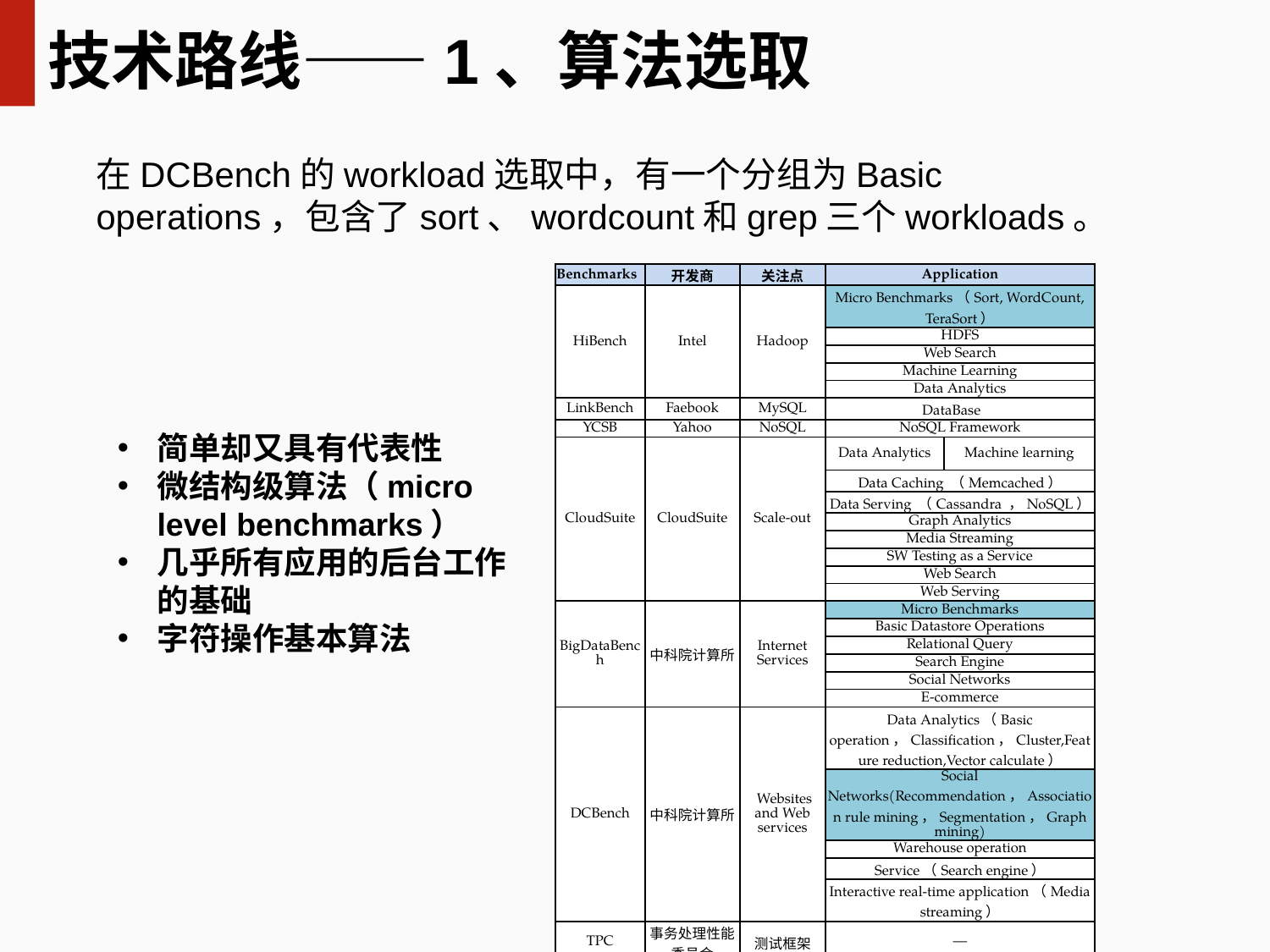

# 技术路线——1、算法选取
在DCBench的workload选取中，有一个分组为Basic operations，包含了sort、wordcount和grep三个workloads。
| Benchmarks | 开发商 | 关注点 | Application |  |
| --- | --- | --- | --- | --- |
| HiBench | Intel | Hadoop | Micro Benchmarks（Sort, WordCount, TeraSort） |  |
|  |  |  | HDFS |  |
|  |  |  | Web Search |  |
|  |  |  | Machine Learning |  |
|  |  |  | Data Analytics |  |
| LinkBench | Faebook | MySQL | DataBase |  |
| YCSB | Yahoo | NoSQL | NoSQL Framework |  |
| CloudSuite | CloudSuite | Scale-out | Data Analytics | Machine learning |
|  |  |  | Data Caching （Memcached） |  |
|  |  |  | Data Serving （Cassandra ，NoSQL） |  |
|  |  |  | Graph Analytics |  |
|  |  |  | Media Streaming |  |
|  |  |  | SW Testing as a Service |  |
|  |  |  | Web Search |  |
|  |  |  | Web Serving |  |
| BigDataBench | 中科院计算所 | Internet Services | Micro Benchmarks |  |
|  |  |  | Basic Datastore Operations |  |
|  |  |  | Relational Query |  |
|  |  |  | Search Engine |  |
|  |  |  | Social Networks |  |
|  |  |  | E-commerce |  |
| DCBench | 中科院计算所 | Websites and Web services | Data Analytics（Basic operation，Classification，Cluster,Feature reduction,Vector calculate） |  |
|  |  |  | Social Networks(Recommendation，Association rule mining，Segmentation，Graph mining) |  |
|  |  |  | Warehouse operation |  |
|  |  |  | Service（Search engine） |  |
|  |  |  | Interactive real-time application（Media streaming） |  |
| TPC | 事务处理性能委员会 | 测试框架 | — |  |
简单却又具有代表性
微结构级算法（micro level benchmarks）
几乎所有应用的后台工作的基础
字符操作基本算法